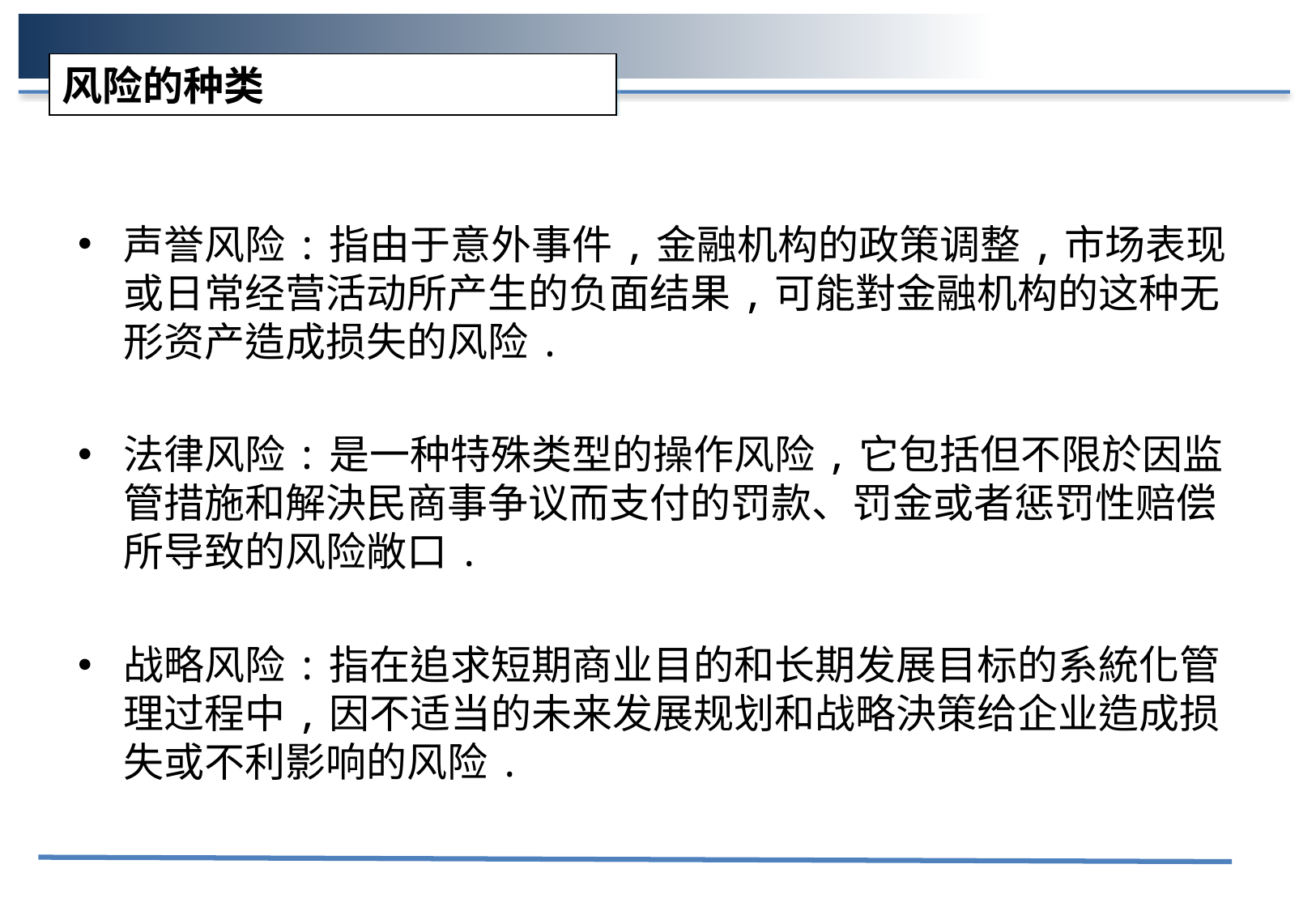

风险的种类
声誉风险:指由于意外事件,金融机构的政策调整,市场表现或日常经营活动所产生的负面结果,可能對金融机构的这种无形资产造成损失的风险.

法律风险:是一种特殊类型的操作风险,它包括但不限於因监管措施和解決民商事争议而支付的罚款、罚金或者惩罚性赔偿所导致的风险敞口.

战略风险:指在追求短期商业目的和长期发展目标的系統化管理过程中,因不适当的未来发展规划和战略決策给企业造成损失或不利影响的风险.